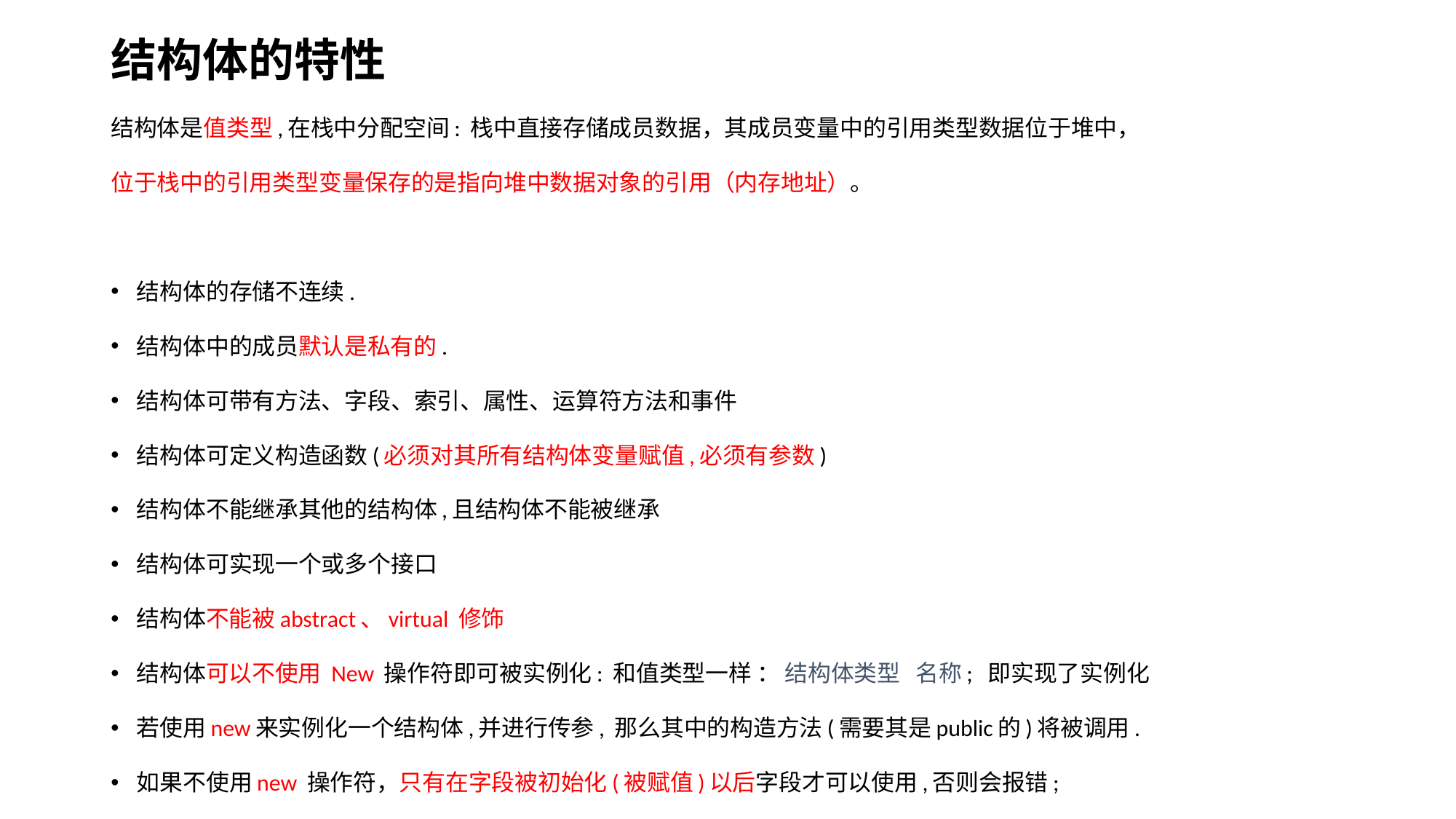

结构体的特性
结构体是值类型,在栈中分配空间: 栈中直接存储成员数据，其成员变量中的引用类型数据位于堆中，
位于栈中的引用类型变量保存的是指向堆中数据对象的引用（内存地址）。

结构体的存储不连续.
结构体中的成员默认是私有的.
结构体可带有方法、字段、索引、属性、运算符方法和事件
结构体可定义构造函数(必须对其所有结构体变量赋值,必须有参数)
结构体不能继承其他的结构体,且结构体不能被继承
结构体可实现一个或多个接口
结构体不能被abstract、virtual 修饰
结构体可以不使用 New 操作符即可被实例化: 和值类型一样 ： 结构体类型   名称;  即实现了实例化
若使用new来实例化一个结构体,并进行传参, 那么其中的构造方法(需要其是public的)将被调用.
如果不使用new 操作符，只有在字段被初始化(被赋值)以后字段才可以使用,否则会报错;